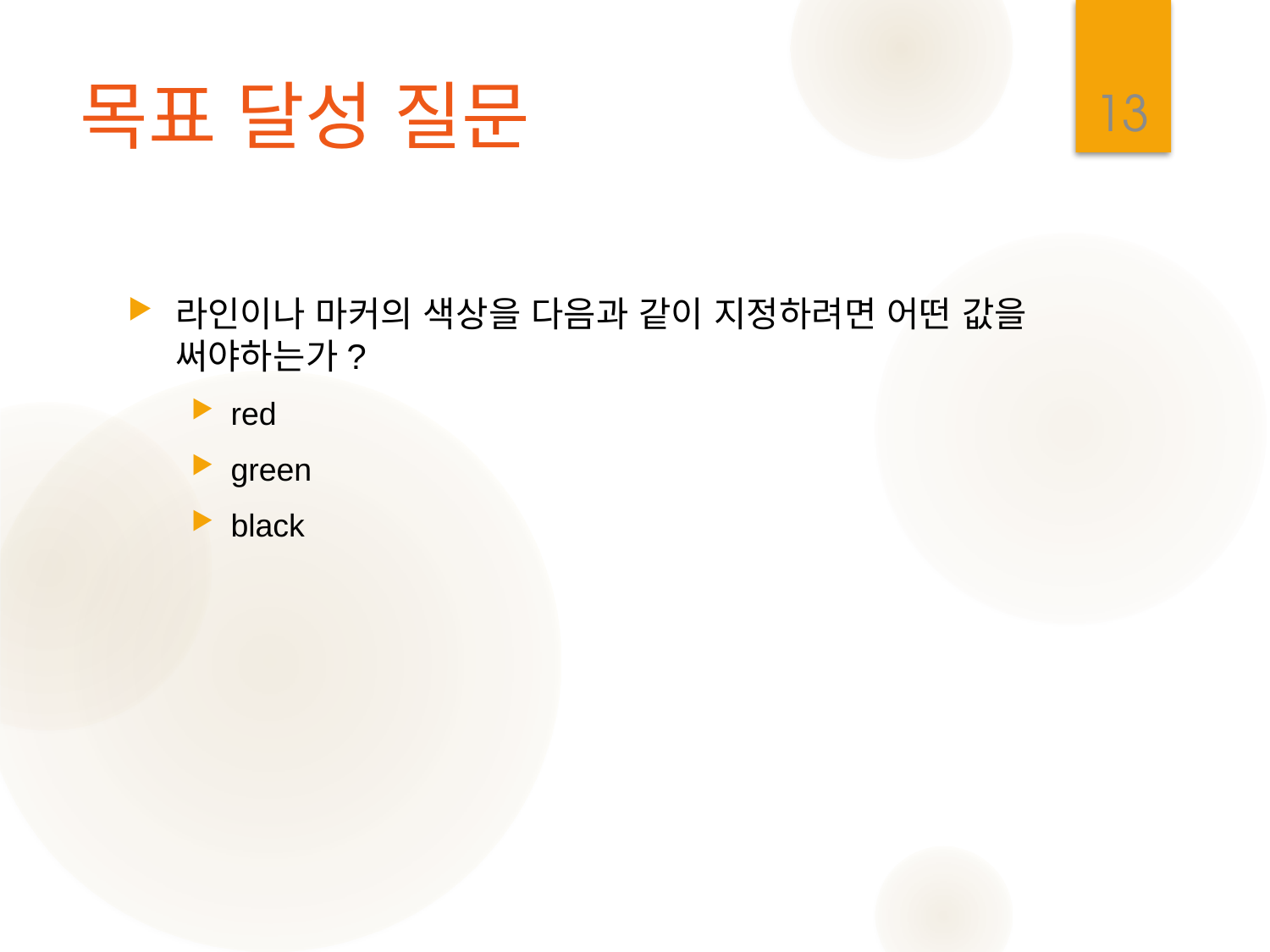

13
# 목표 달성 질문
라인이나 마커의 색상을 다음과 같이 지정하려면 어떤 값을 써야하는가?
red
green
black